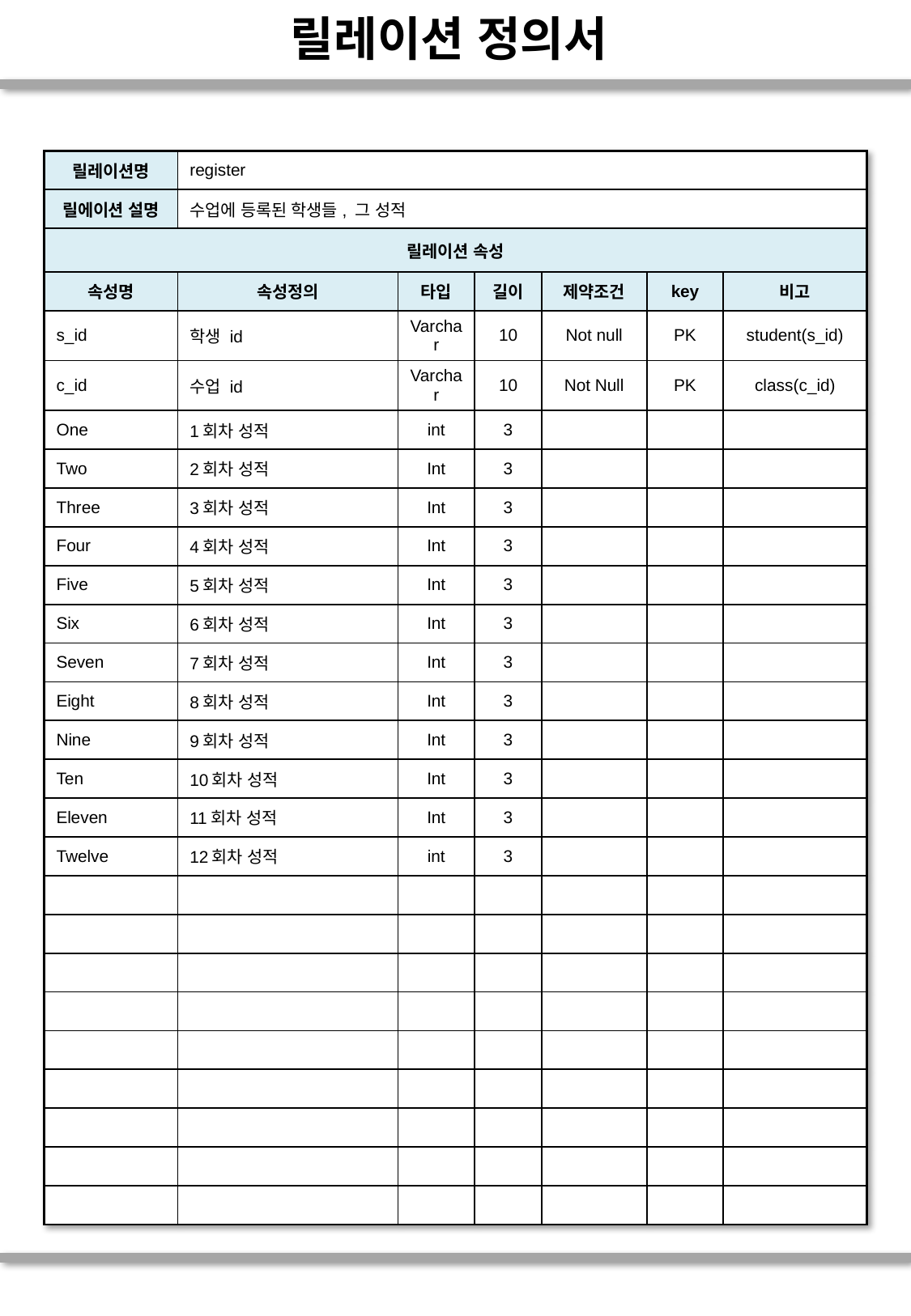

# 릴레이션 정의서
| 릴레이션명 | register |  |  |  |  |  |
| --- | --- | --- | --- | --- | --- | --- |
| 릴에이션 설명 | 수업에 등록된 학생들, 그 성적 |  |  |  |  |  |
| 릴레이션 속성 |  |  |  |  |  |  |
| 속성명 | 속성정의 | 타입 | 길이 | 제약조건 | key | 비고 |
| s\_id | 학생 id | Varchar | 10 | Not null | PK | student(s\_id) |
| c\_id | 수업 id | Varchar | 10 | Not Null | PK | class(c\_id) |
| One | 1회차 성적 | int | 3 |  |  |  |
| Two | 2회차 성적 | Int | 3 |  |  |  |
| Three | 3회차 성적 | Int | 3 |  |  |  |
| Four | 4회차 성적 | Int | 3 |  |  |  |
| Five | 5회차 성적 | Int | 3 |  |  |  |
| Six | 6회차 성적 | Int | 3 |  |  |  |
| Seven | 7회차 성적 | Int | 3 |  |  |  |
| Eight | 8회차 성적 | Int | 3 |  |  |  |
| Nine | 9회차 성적 | Int | 3 |  |  |  |
| Ten | 10회차 성적 | Int | 3 |  |  |  |
| Eleven | 11회차 성적 | Int | 3 |  |  |  |
| Twelve | 12회차 성적 | int | 3 |  |  |  |
|  |  |  |  |  |  |  |
|  |  |  |  |  |  |  |
|  |  |  |  |  |  |  |
|  |  |  |  |  |  |  |
|  |  |  |  |  |  |  |
|  |  |  |  |  |  |  |
|  |  |  |  |  |  |  |
|  |  |  |  |  |  |  |
|  |  |  |  |  |  |  |